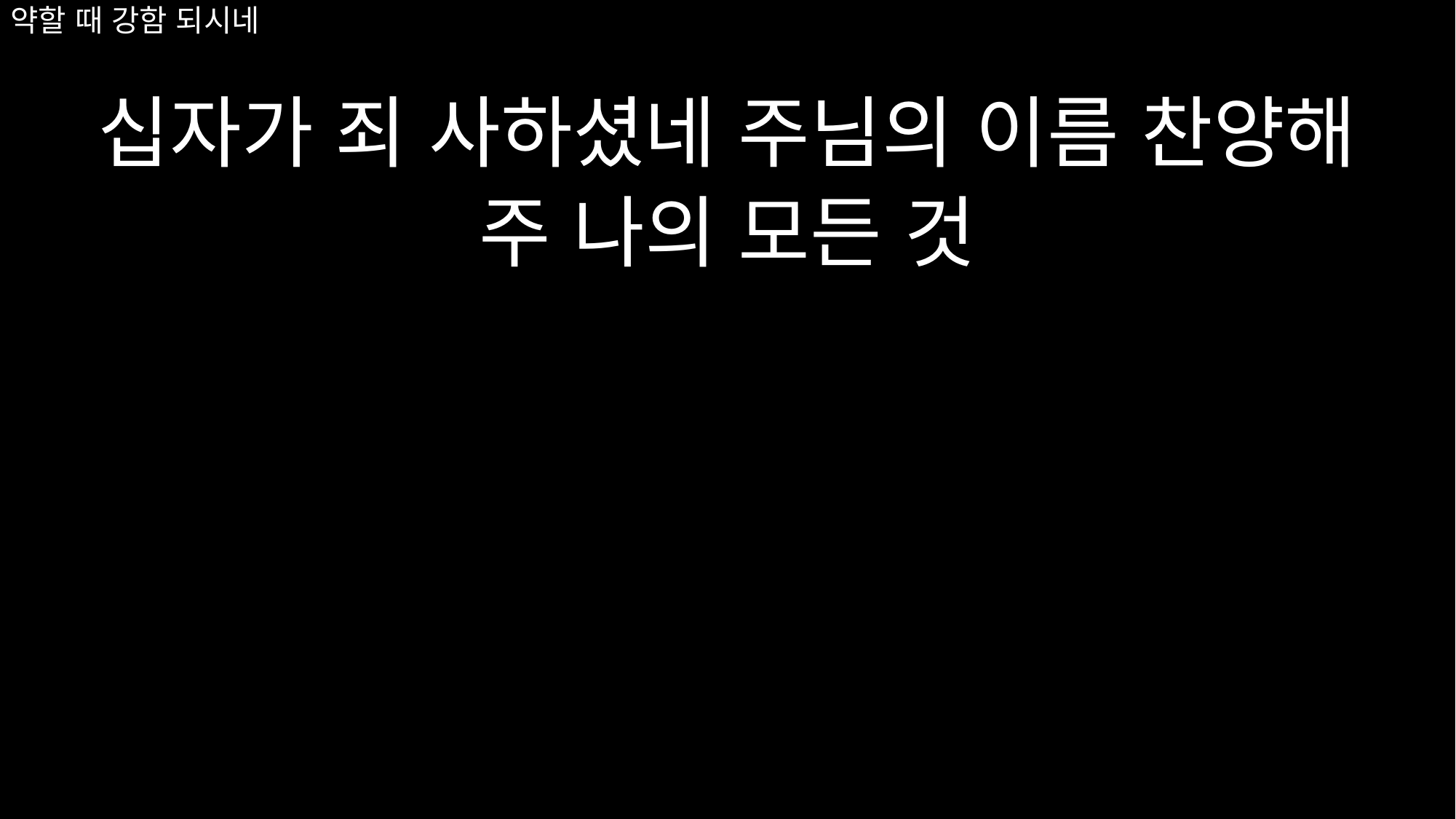

# 약할 때 강함 되시네
십자가 죄 사하셨네 주님의 이름 찬양해
주 나의 모든 것